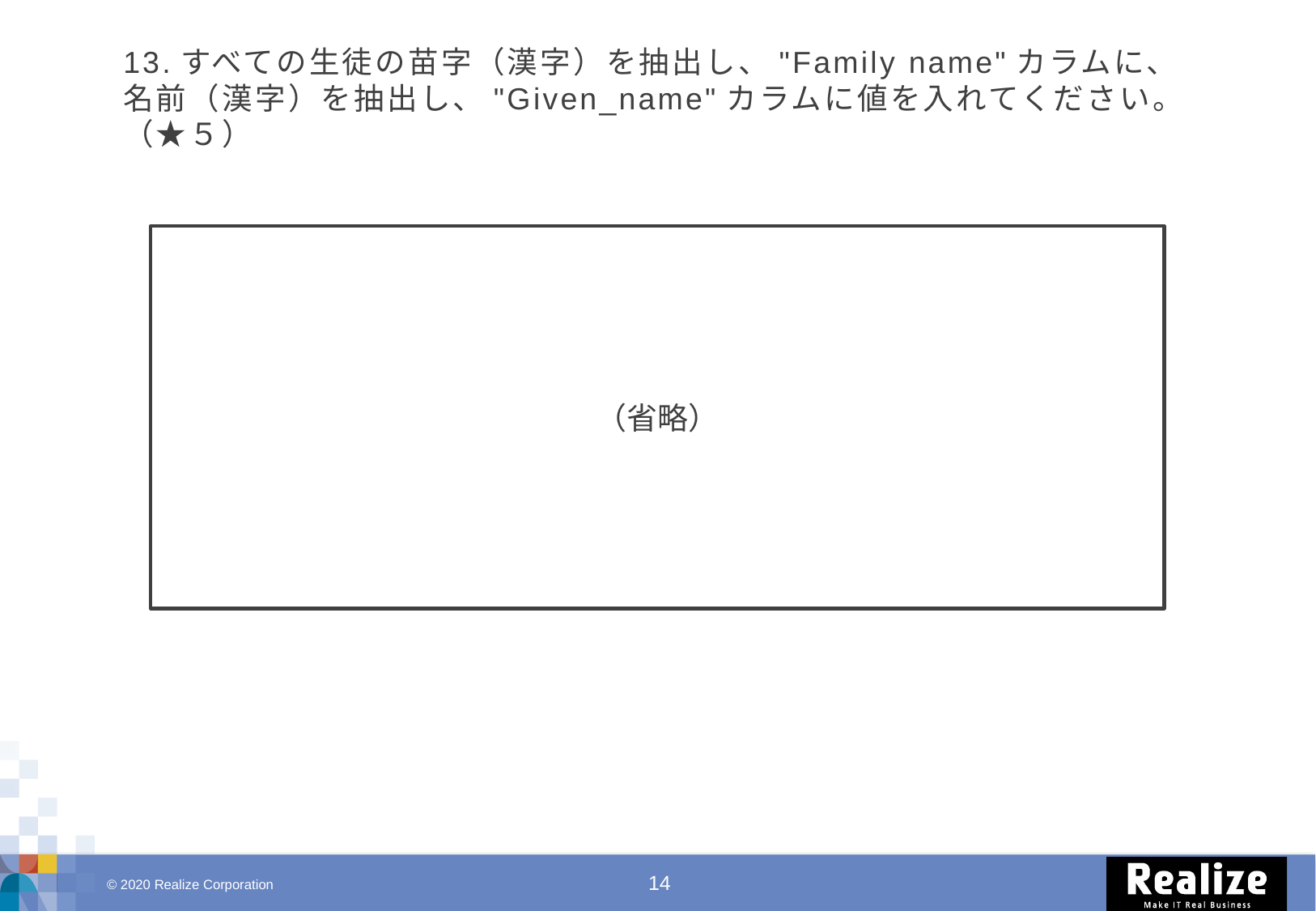

# 13.すべての生徒の苗字（漢字）を抽出し、"Family name"カラムに、 名前（漢字）を抽出し、"Given_name"カラムに値を入れてください。（★５）
（省略）